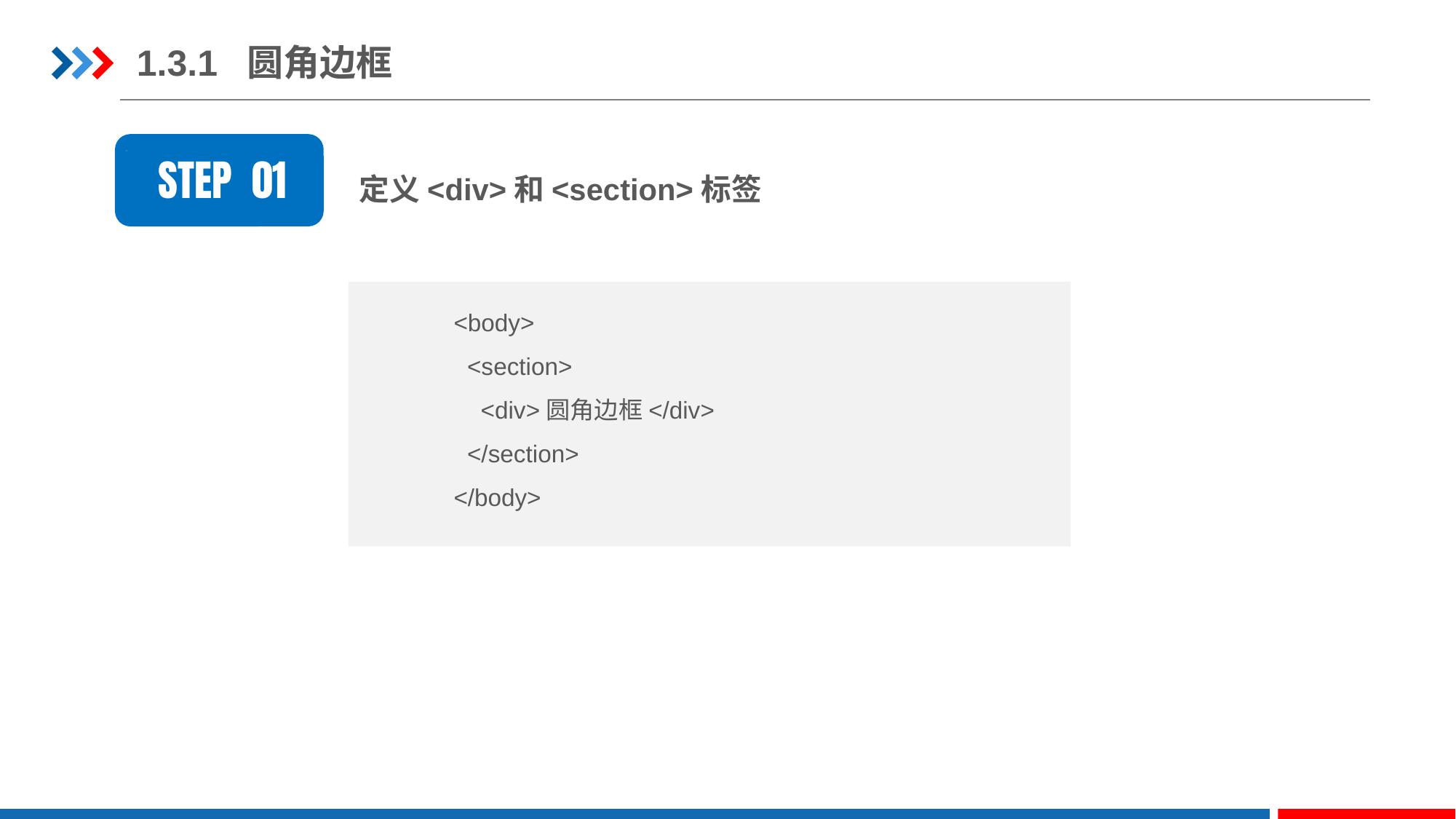

1.3.1  圆角边框

定义<div>和<section>标签
STEP  01

<body>
  <section>
    <div>圆角边框</div>
  </section>
</body>